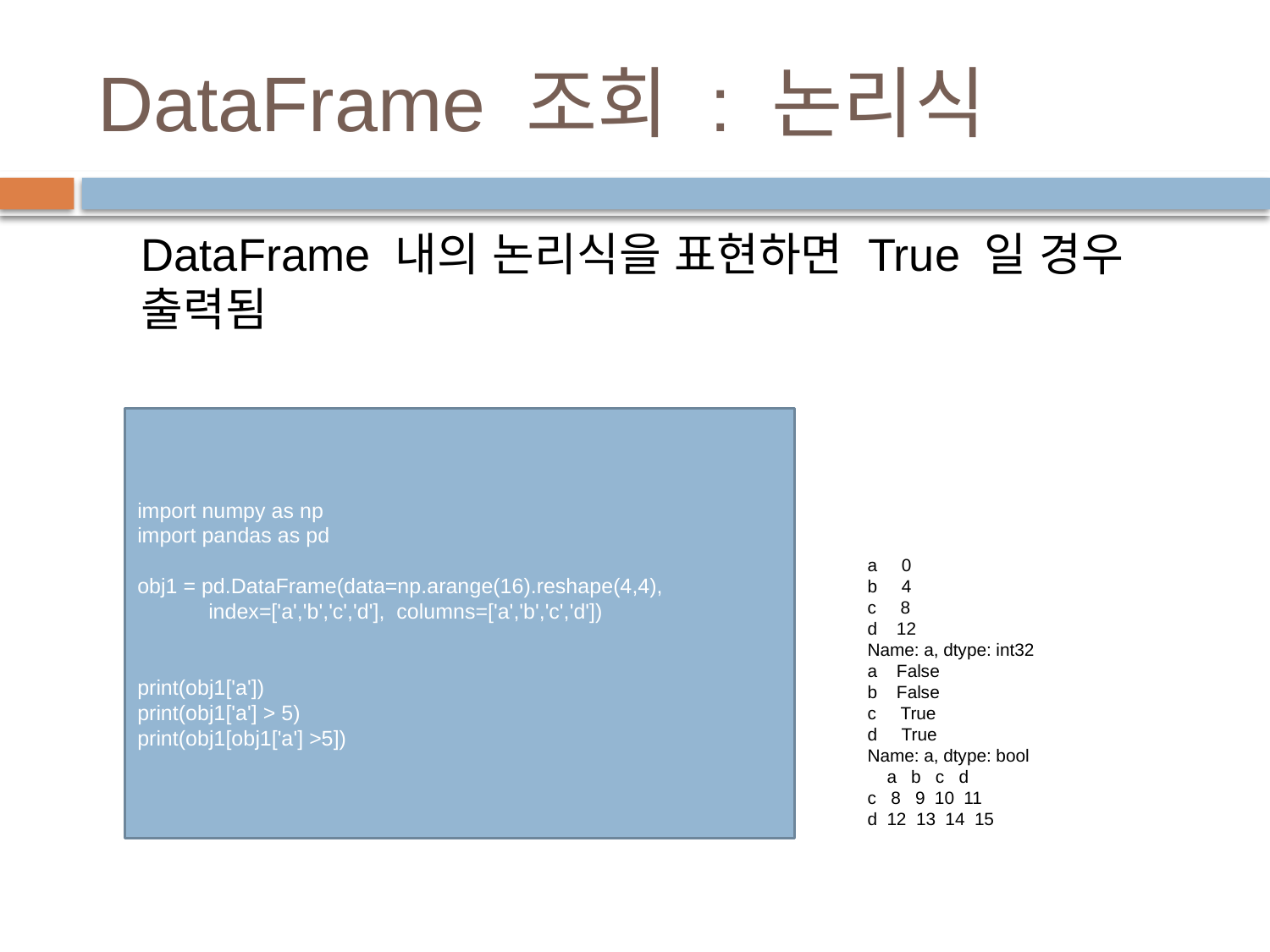

# DataFrame 조회 : 논리식
DataFrame 내의 논리식을 표현하면 True 일 경우 출력됨
import numpy as np
import pandas as pd

obj1 = pd.DataFrame(data=np.arange(16).reshape(4,4),
            index=['a','b','c','d'],  columns=['a','b','c','d'])

print(obj1['a'])
print(obj1['a'] > 5)
print(obj1[obj1['a'] >5])
a     0
b     4
c     8
d    12
Name: a, dtype: int32
a    False
b    False
c     True
d     True
Name: a, dtype: bool
    a   b   c   d
c   8   9  10  11
d  12  13  14  15